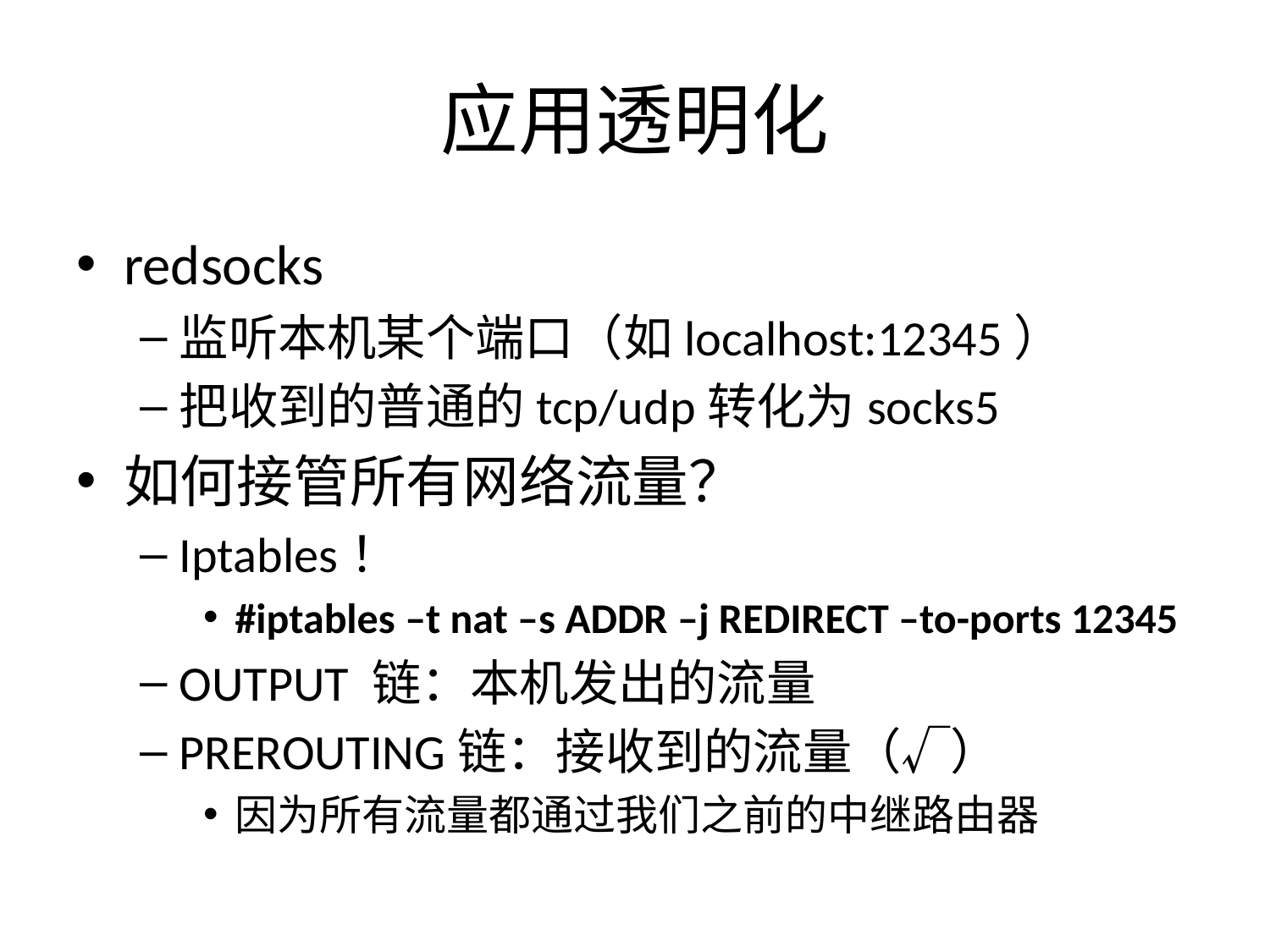

# 应用透明化
redsocks
监听本机某个端口（如localhost:12345）
把收到的普通的tcp/udp转化为socks5
如何接管所有网络流量？
Iptables！
#iptables –t nat –s ADDR –j REDIRECT –to-ports 12345
OUTPUT 链：本机发出的流量
PREROUTING链：接收到的流量（√）
因为所有流量都通过我们之前的中继路由器